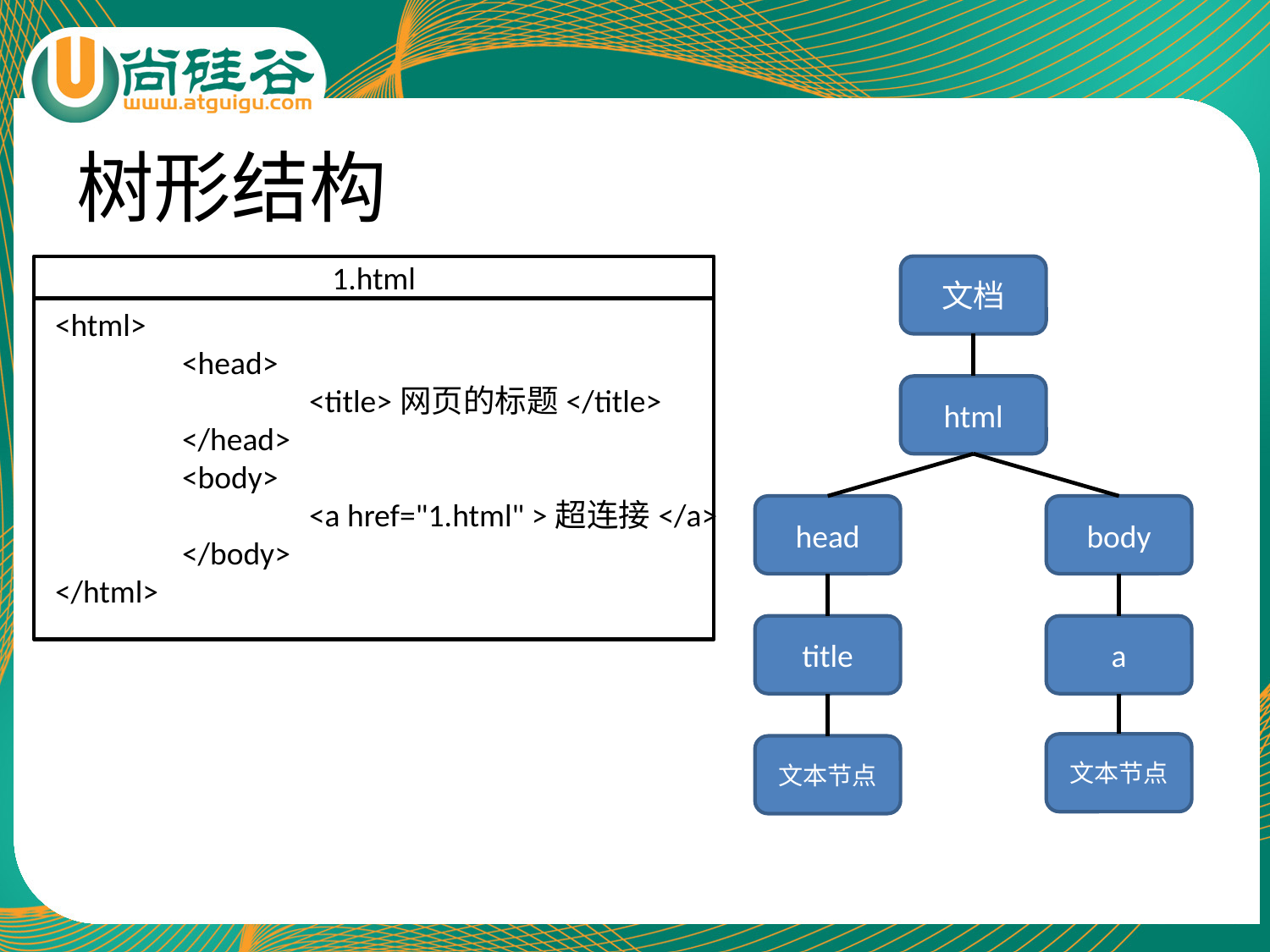

# 树形结构
1.html

<html>
	<head>
		<title>网页的标题</title>
	</head>
	<body>
		<a href="1.html" >超连接</a>
	</body>
</html>
文档
html
head
body
a
title
文本节点
文本节点